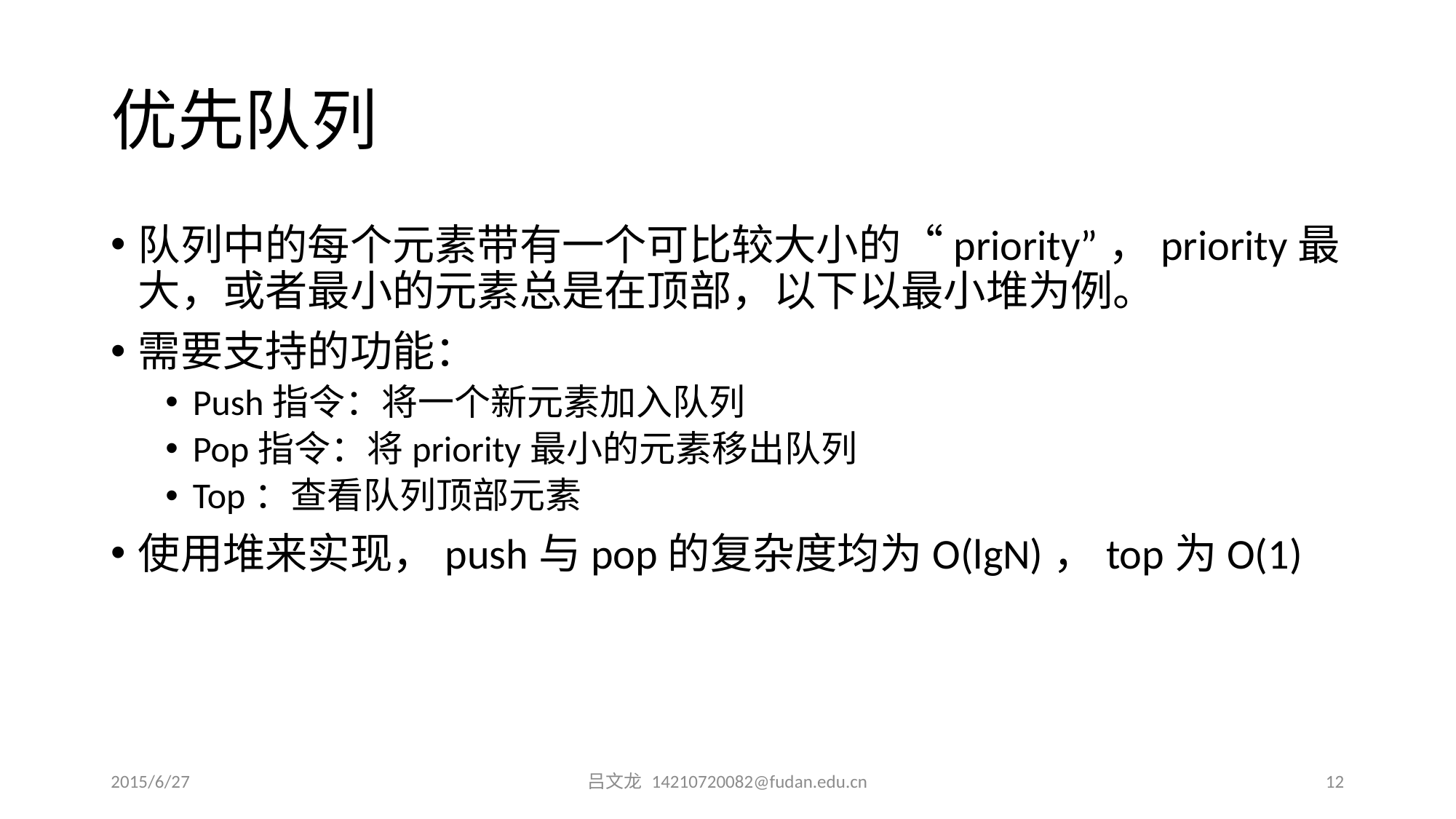

# 优先队列
队列中的每个元素带有一个可比较大小的“priority”，priority最大，或者最小的元素总是在顶部，以下以最小堆为例。
需要支持的功能：
Push指令：将一个新元素加入队列
Pop指令：将priority最小的元素移出队列
Top：查看队列顶部元素
使用堆来实现，push与pop的复杂度均为O(lgN)，top为O(1)
2015/6/27
吕文龙 14210720082@fudan.edu.cn
12